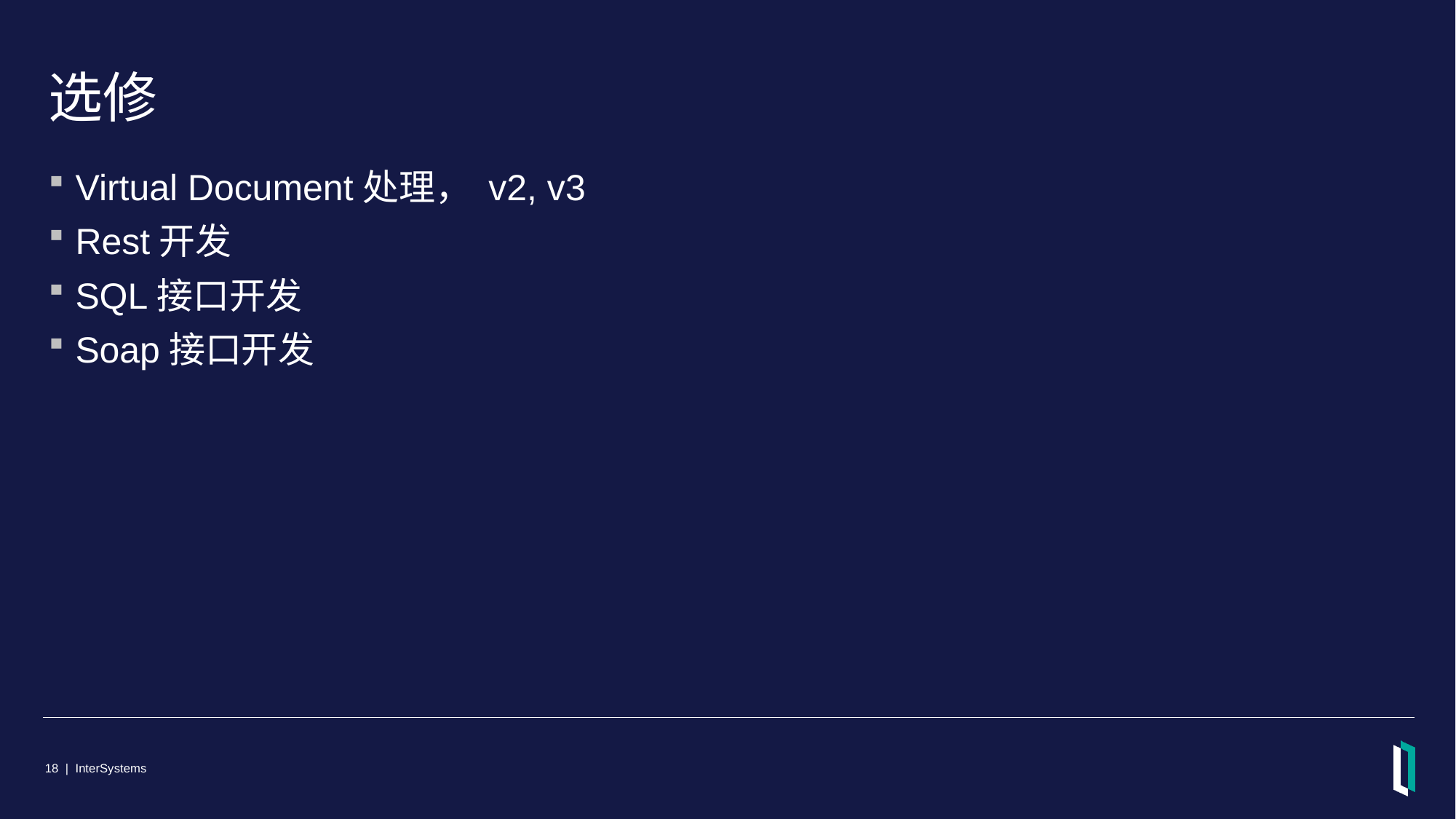

# 选修
Virtual Document处理， v2, v3
Rest开发
SQL接口开发
Soap接口开发